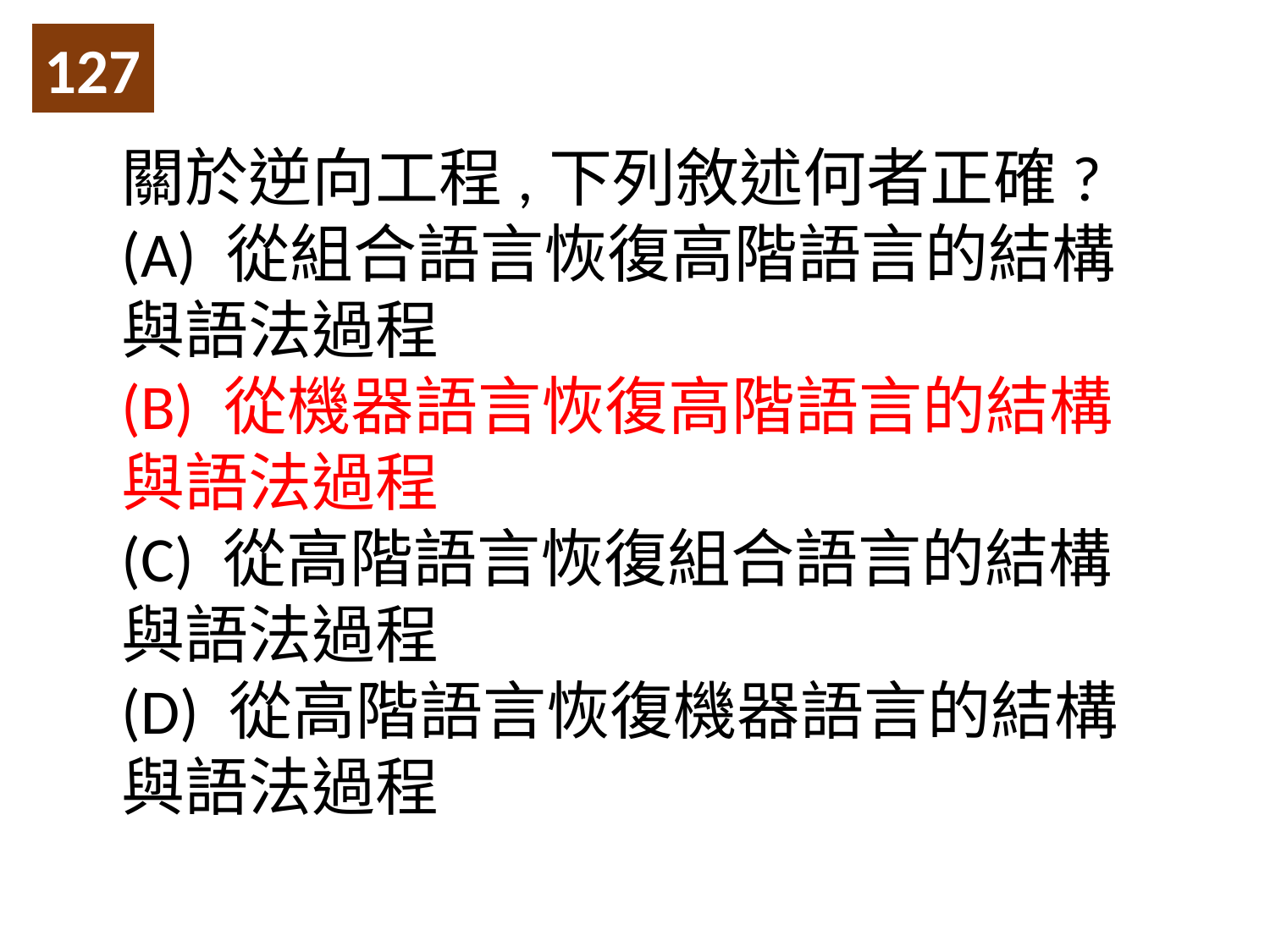

127
關於逆向工程,下列敘述何者正確?
(A) 從組合語言恢復高階語言的結構與語法過程
(B) 從機器語言恢復高階語言的結構與語法過程
(C) 從高階語言恢復組合語言的結構與語法過程
(D) 從高階語言恢復機器語言的結構與語法過程